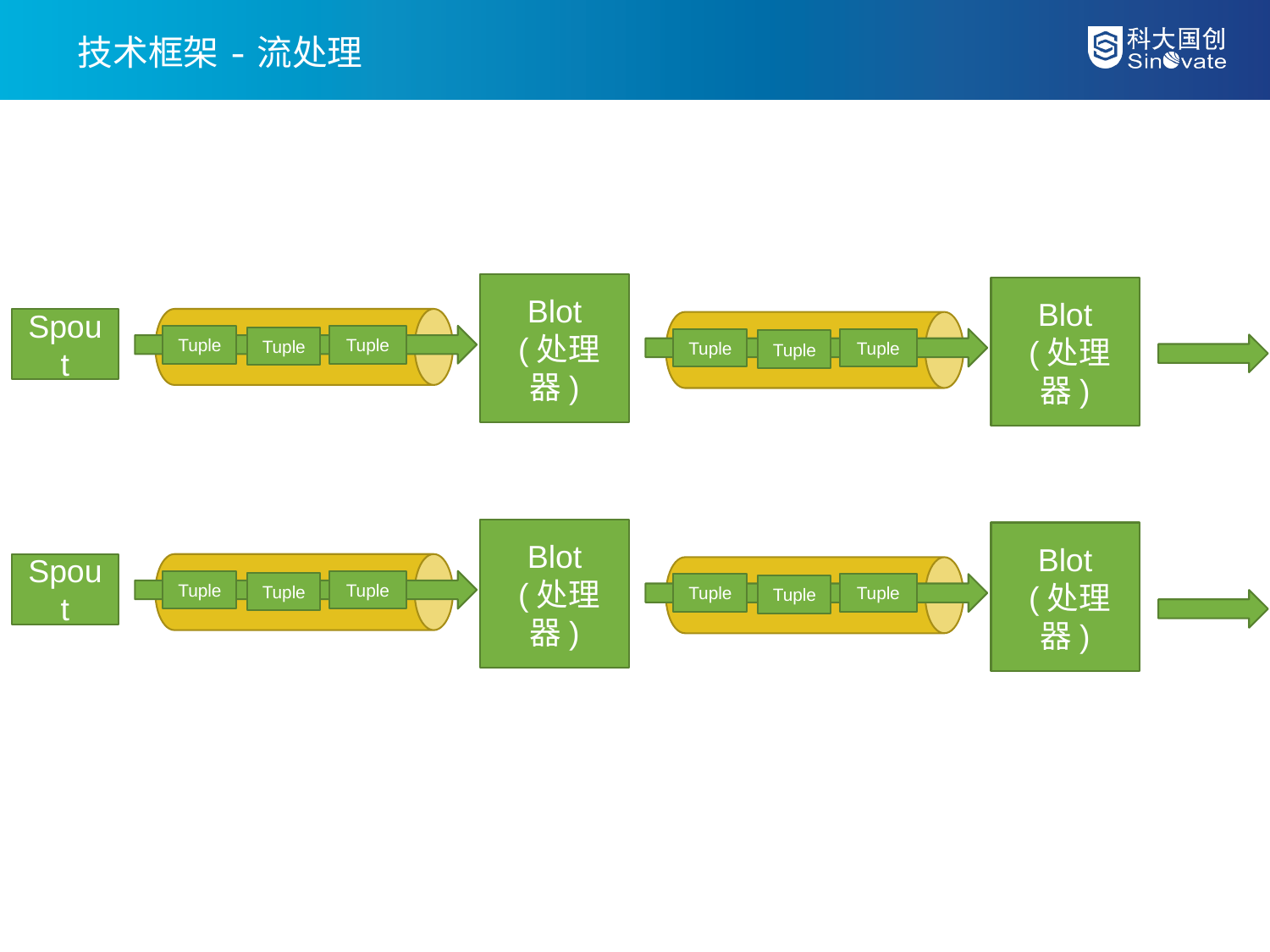

技术框架-流处理

Blot
 (处理器)
Blot
 (处理器)
Spout

Tuple
Tuple
Tuple

Tuple
Tuple
Tuple

Blot
 (处理器)
Blot
 (处理器)
Spout

Tuple
Tuple
Tuple

Tuple
Tuple
Tuple